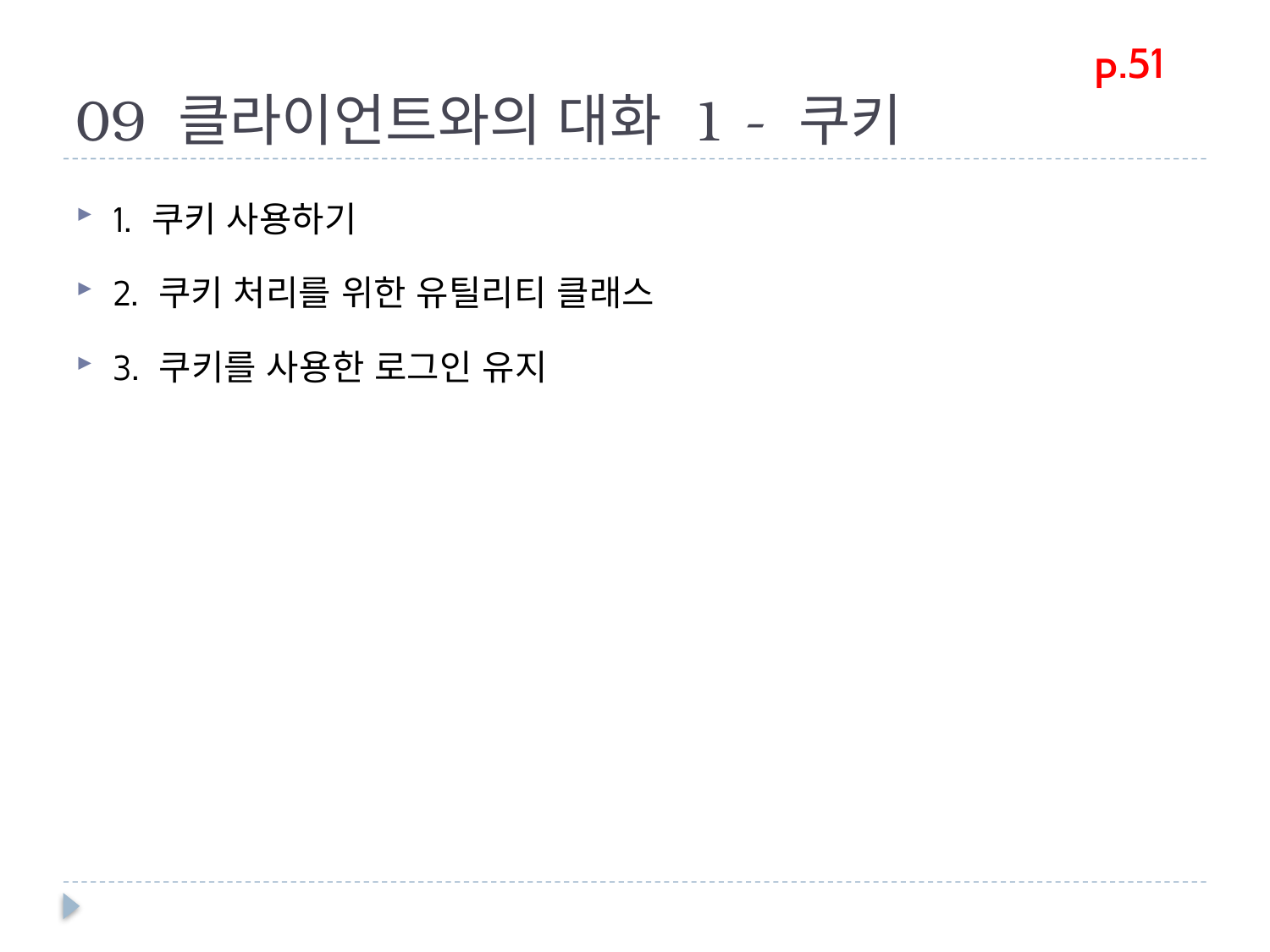

# 09 클라이언트와의 대화 1 - 쿠키
p.51
1. 쿠키 사용하기
2. 쿠키 처리를 위한 유틸리티 클래스
3. 쿠키를 사용한 로그인 유지